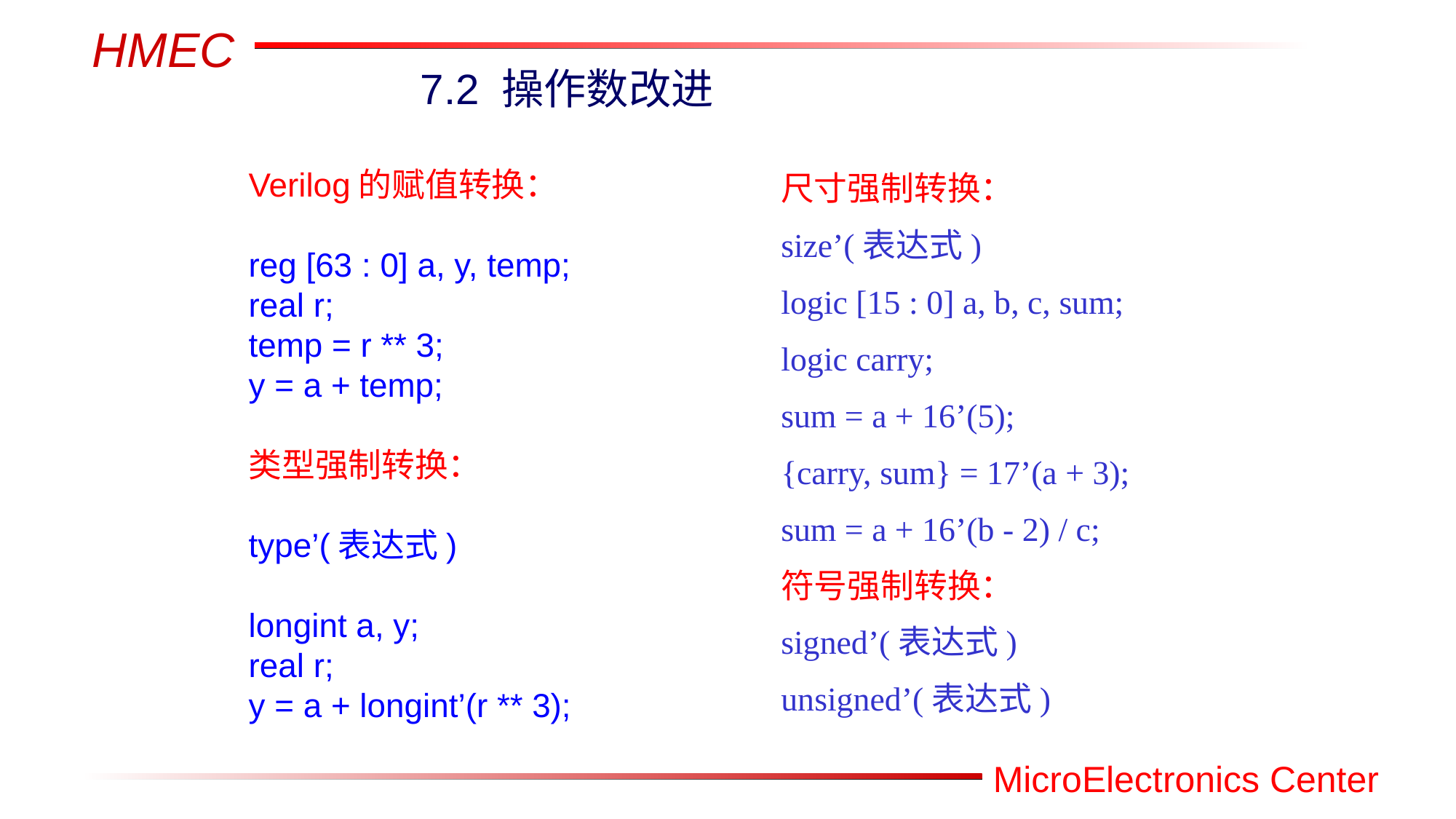

7.2 操作数改进
Verilog的赋值转换：

reg [63 : 0] a, y, temp;
real r;
temp = r ** 3;
y = a + temp;

类型强制转换：

type’(表达式)

longint a, y;
real r;
y = a + longint’(r ** 3);
尺寸强制转换：
size’(表达式)
logic [15 : 0] a, b, c, sum;
logic carry;
sum = a + 16’(5);
{carry, sum} = 17’(a + 3);
sum = a + 16’(b - 2) / c;
符号强制转换：
signed’(表达式)
unsigned’(表达式)